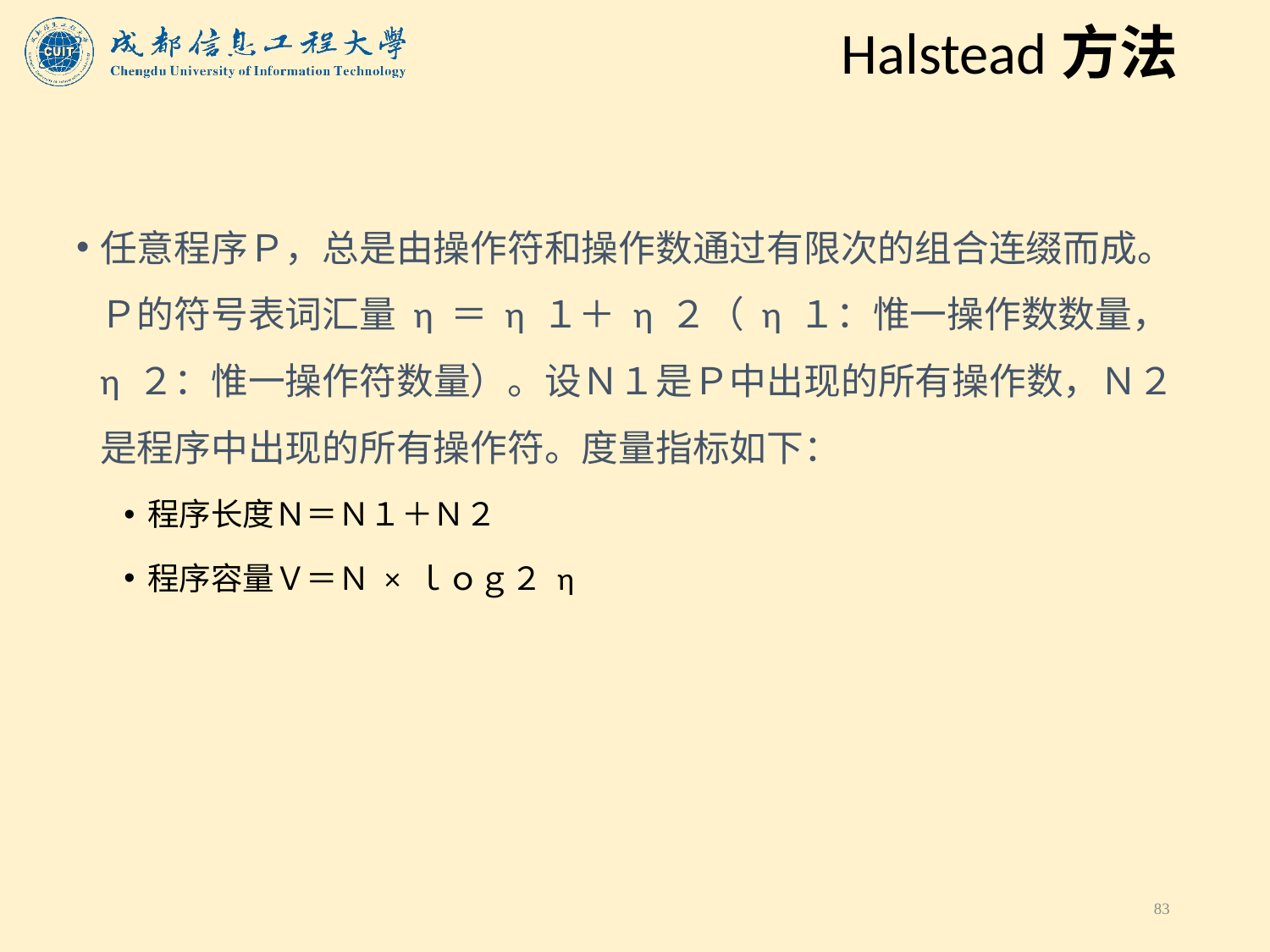

# Halstead方法
任意程序Ｐ，总是由操作符和操作数通过有限次的组合连缀而成。Ｐ的符号表词汇量 η ＝ η １＋ η ２（ η １：惟一操作数数量， η ２：惟一操作符数量）。设Ｎ１是Ｐ中出现的所有操作数，Ｎ２是程序中出现的所有操作符。度量指标如下：
程序长度Ｎ＝Ｎ１＋Ｎ２
程序容量Ｖ＝Ｎ × ｌｏｇ２ η

83